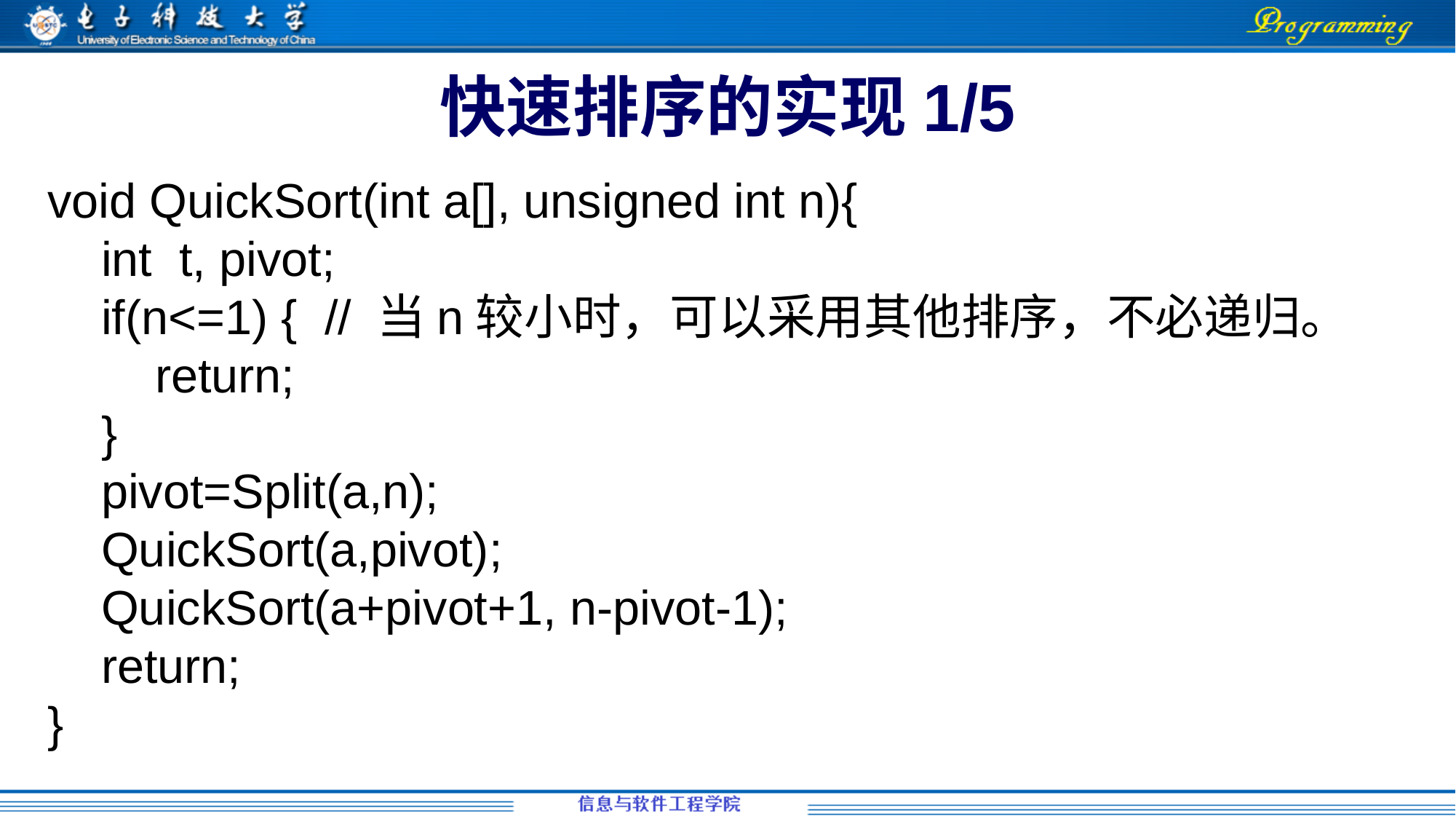

# 快速排序的实现1/5
void QuickSort(int a[], unsigned int n){
    int  t, pivot;
    if(n<=1) {  // 当n较小时，可以采用其他排序，不必递归。
        return;
    }
    pivot=Split(a,n);
    QuickSort(a,pivot);
    QuickSort(a+pivot+1, n-pivot-1);
    return;
}